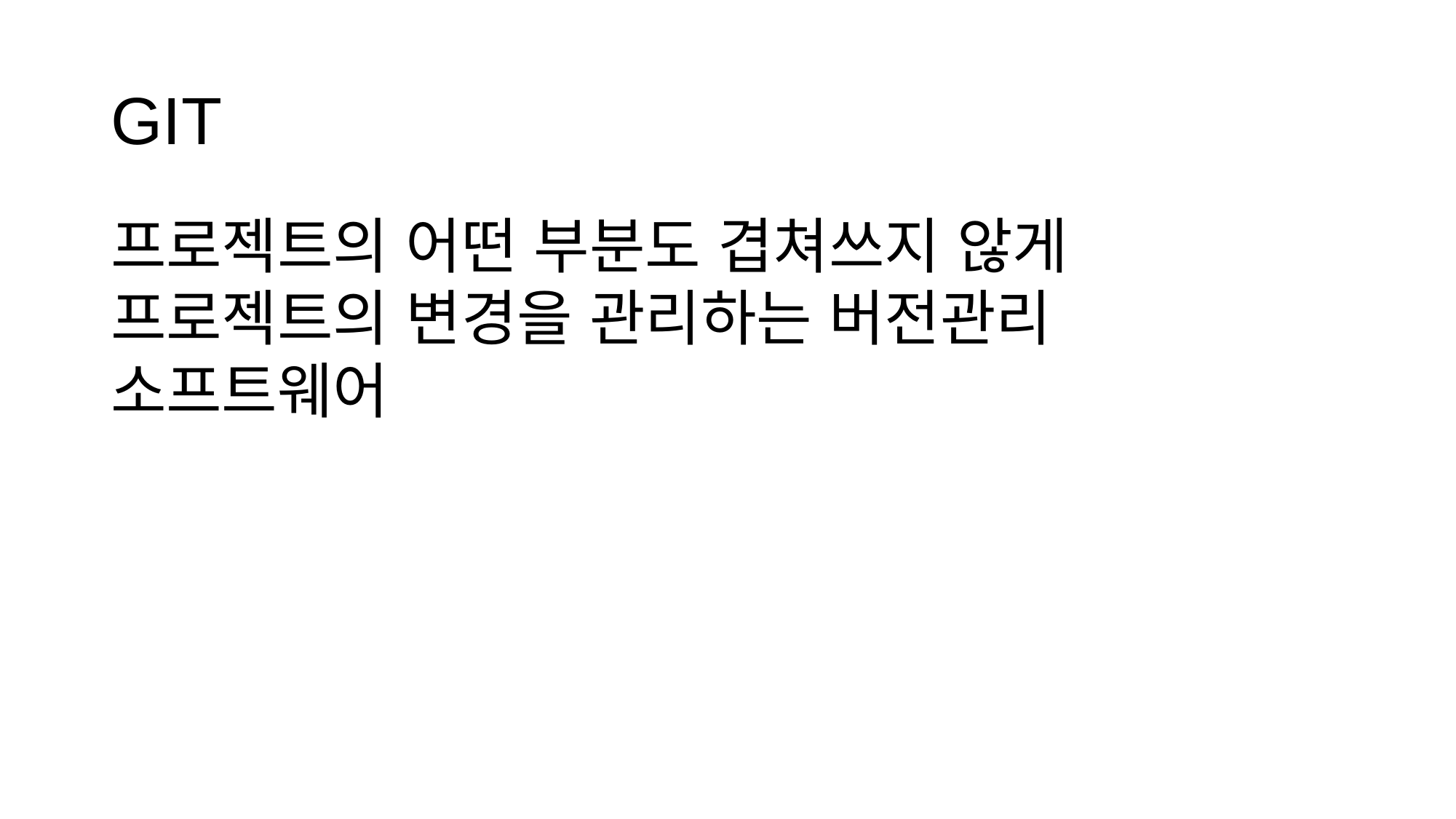

# GIT
프로젝트의 어떤 부분도 겹쳐쓰지 않게 프로젝트의 변경을 관리하는 버전관리 소프트웨어

출처: http://blog.eairship.kr/129?category=442691 [누구나가 다 이해할 수 있는 프로그래밍 첫걸음]